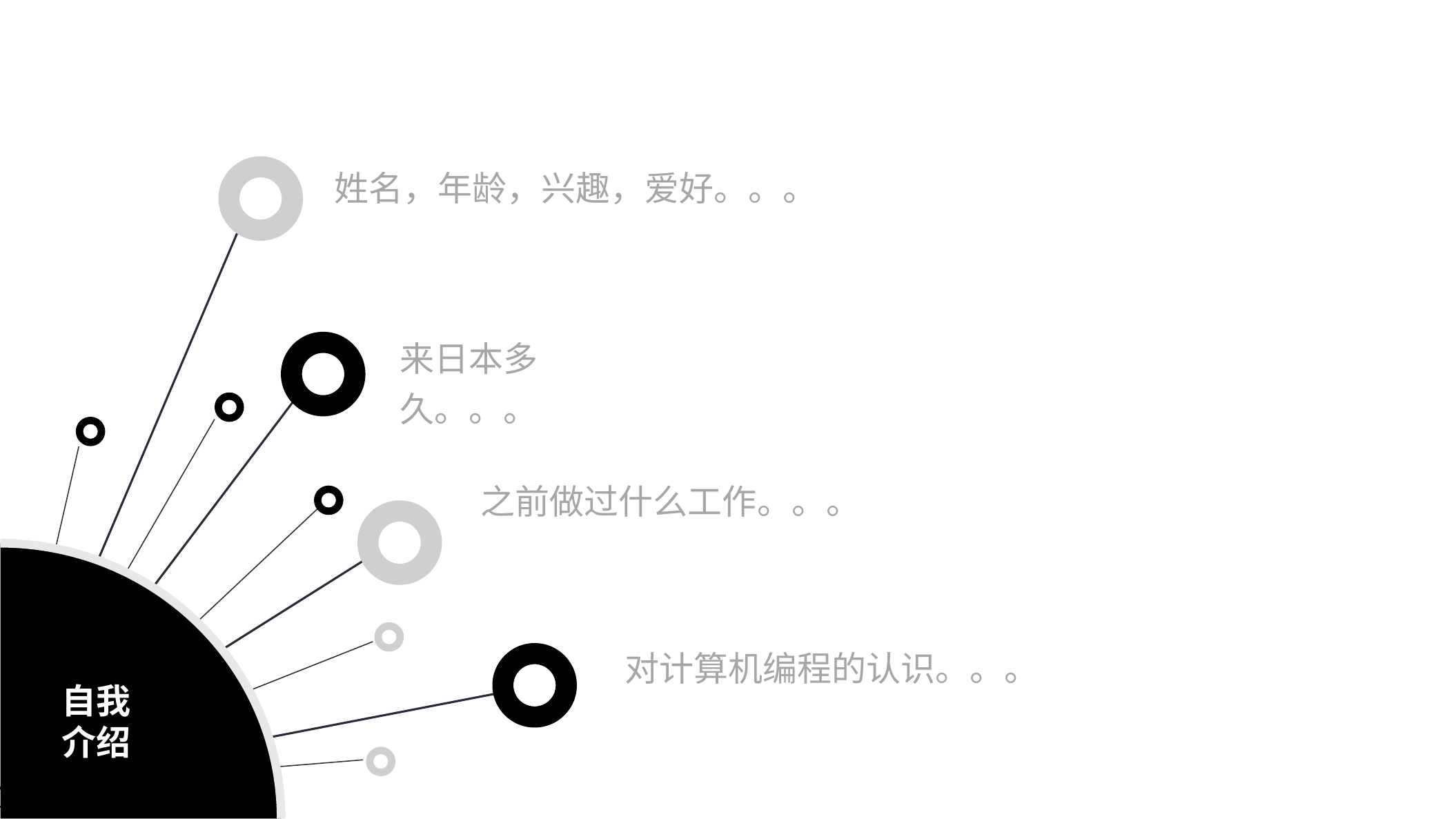

姓名，年龄，兴趣，爱好。。。

来日本多久。。。

之前做过什么工作。。。

自我
介绍

对计算机编程的认识。。。